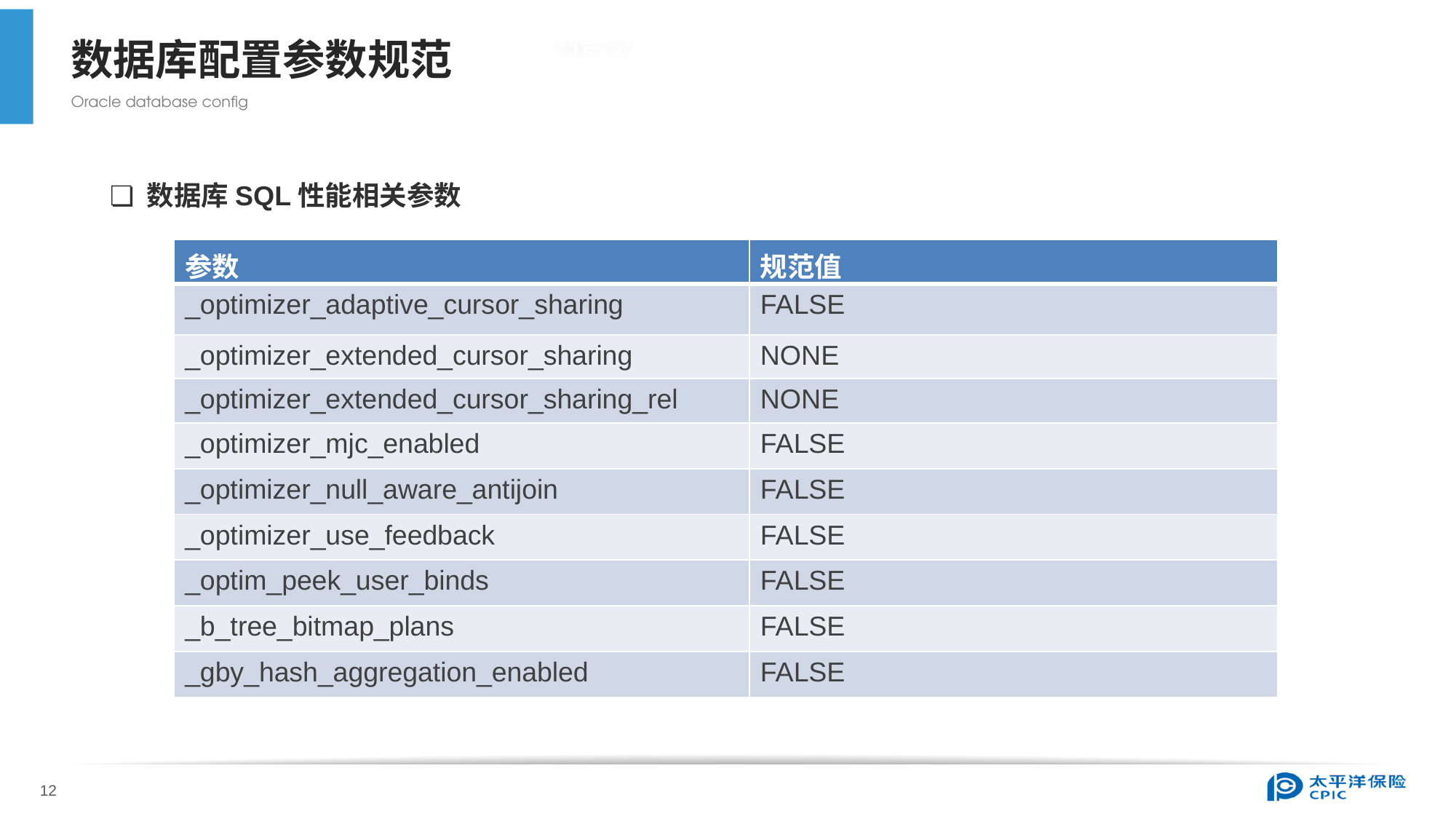

数据库配置参数规范
Oracle database config
情况
❏ 数据库SQL性能相关参数
| 参数 | 规范值 |
| --- | --- |
| \_optimizer\_adaptive\_cursor\_sharing | FALSE |
| \_optimizer\_extended\_cursor\_sharing | NONE |
| \_optimizer\_extended\_cursor\_sharing\_rel | NONE |
| \_optimizer\_mjc\_enabled | FALSE |
| \_optimizer\_null\_aware\_antijoin | FALSE |
| \_optimizer\_use\_feedback | FALSE |
| \_optim\_peek\_user\_binds | FALSE |
| \_b\_tree\_bitmap\_plans | FALSE |
| \_gby\_hash\_aggregation\_enabled | FALSE |